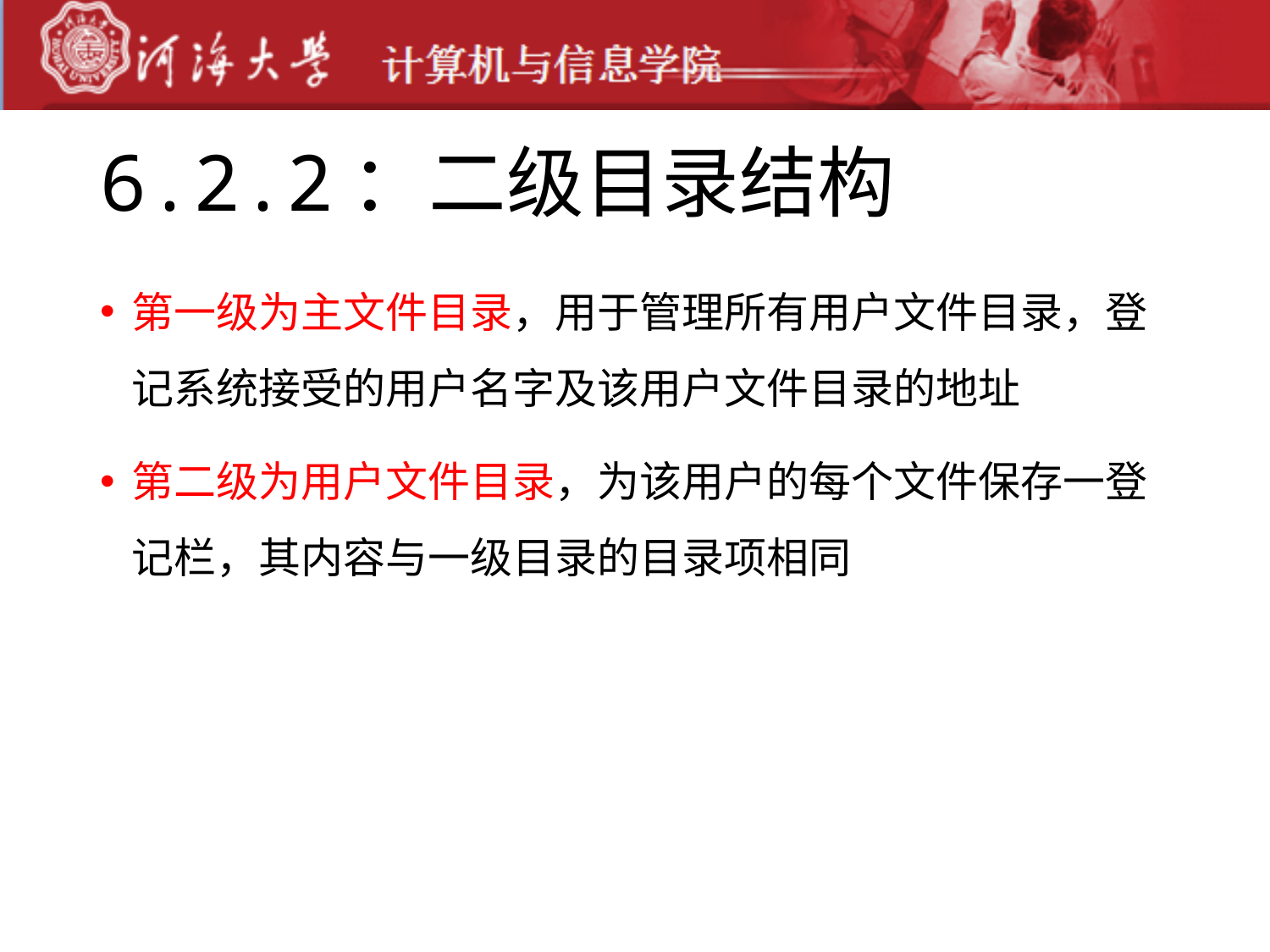

# 6.2.2：二级目录结构
第一级为主文件目录，用于管理所有用户文件目录，登记系统接受的用户名字及该用户文件目录的地址
第二级为用户文件目录，为该用户的每个文件保存一登记栏，其内容与一级目录的目录项相同